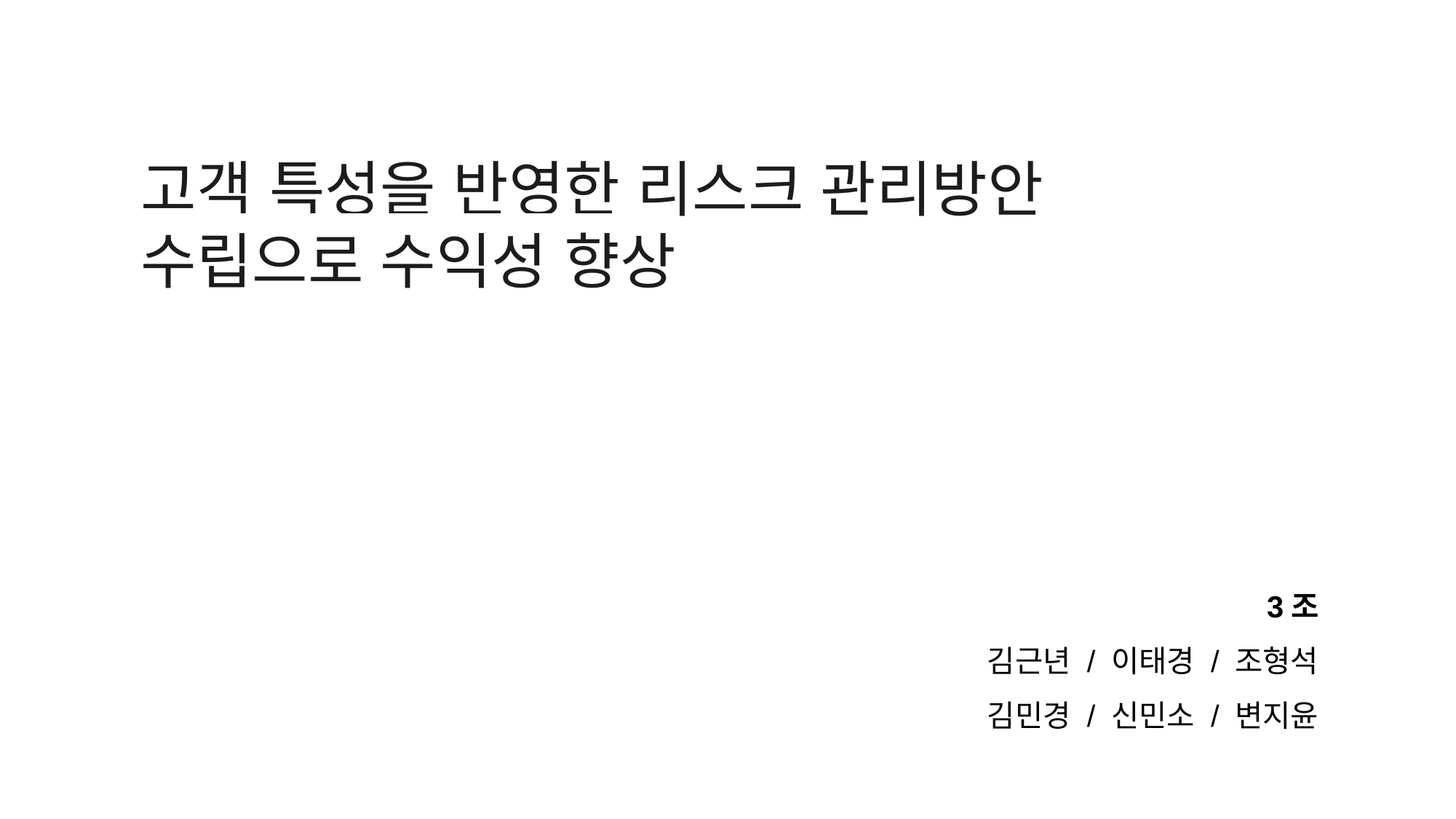

고객 특성을 반영한 리스크 관리방안 수립으로 수익성 향상
3조
김근년 / 이태경 / 조형석
김민경 / 신민소 / 변지윤